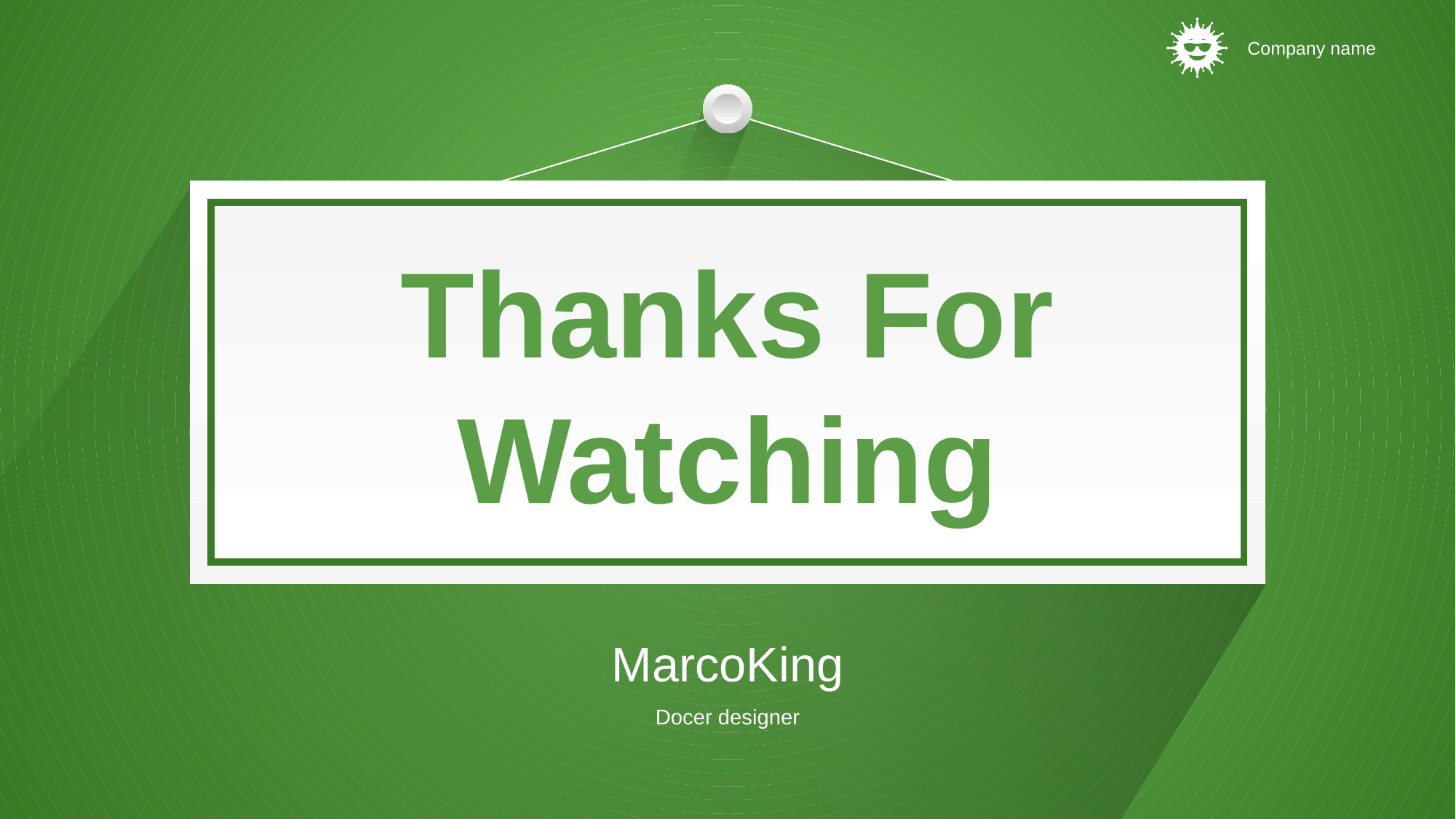

文字

Thanks For
Watching

边框

MarcoKing
Docer designer